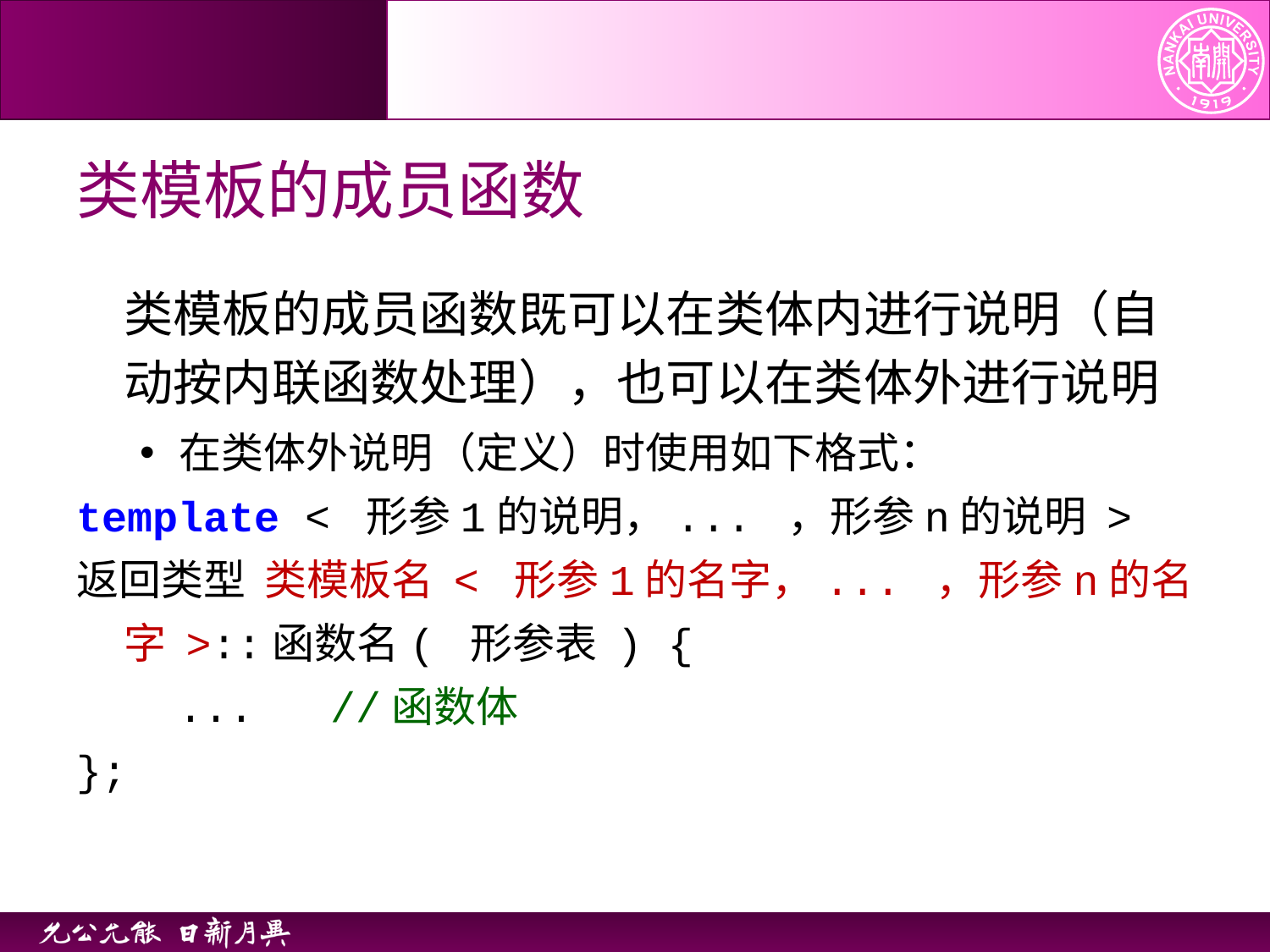

# 类模板的成员函数
类模板的成员函数既可以在类体内进行说明（自动按内联函数处理），也可以在类体外进行说明
在类体外说明（定义）时使用如下格式：
template < 形参1的说明，... ，形参n的说明 >
返回类型  类模板名 < 形参1的名字，... ，形参n的名字 >::函数名( 形参表 ) {
    ...   //函数体
};